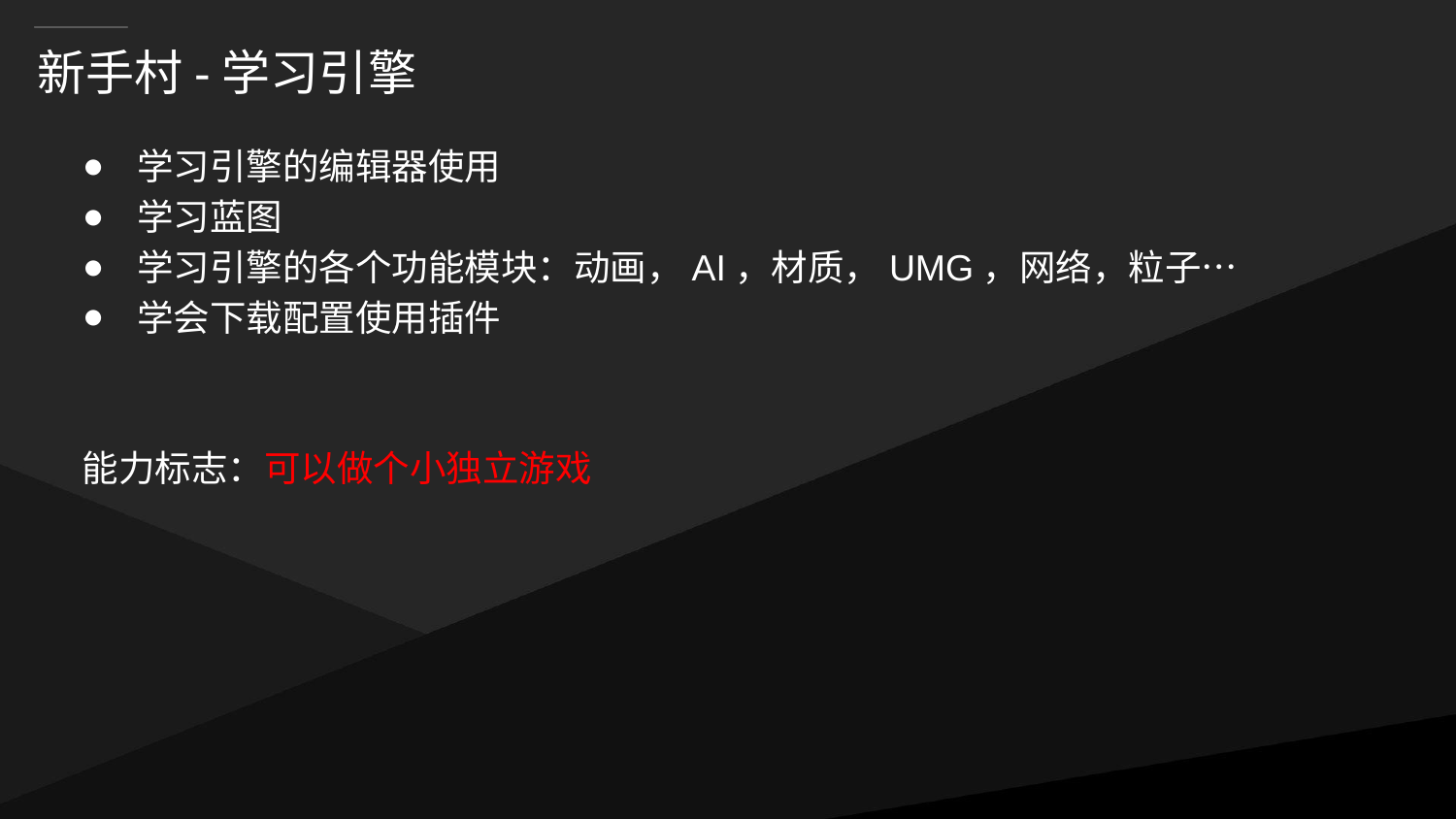

# 新手村-学习引擎
学习引擎的编辑器使用
学习蓝图
学习引擎的各个功能模块：动画，AI，材质，UMG，网络，粒子…
学会下载配置使用插件

能力标志：可以做个小独立游戏